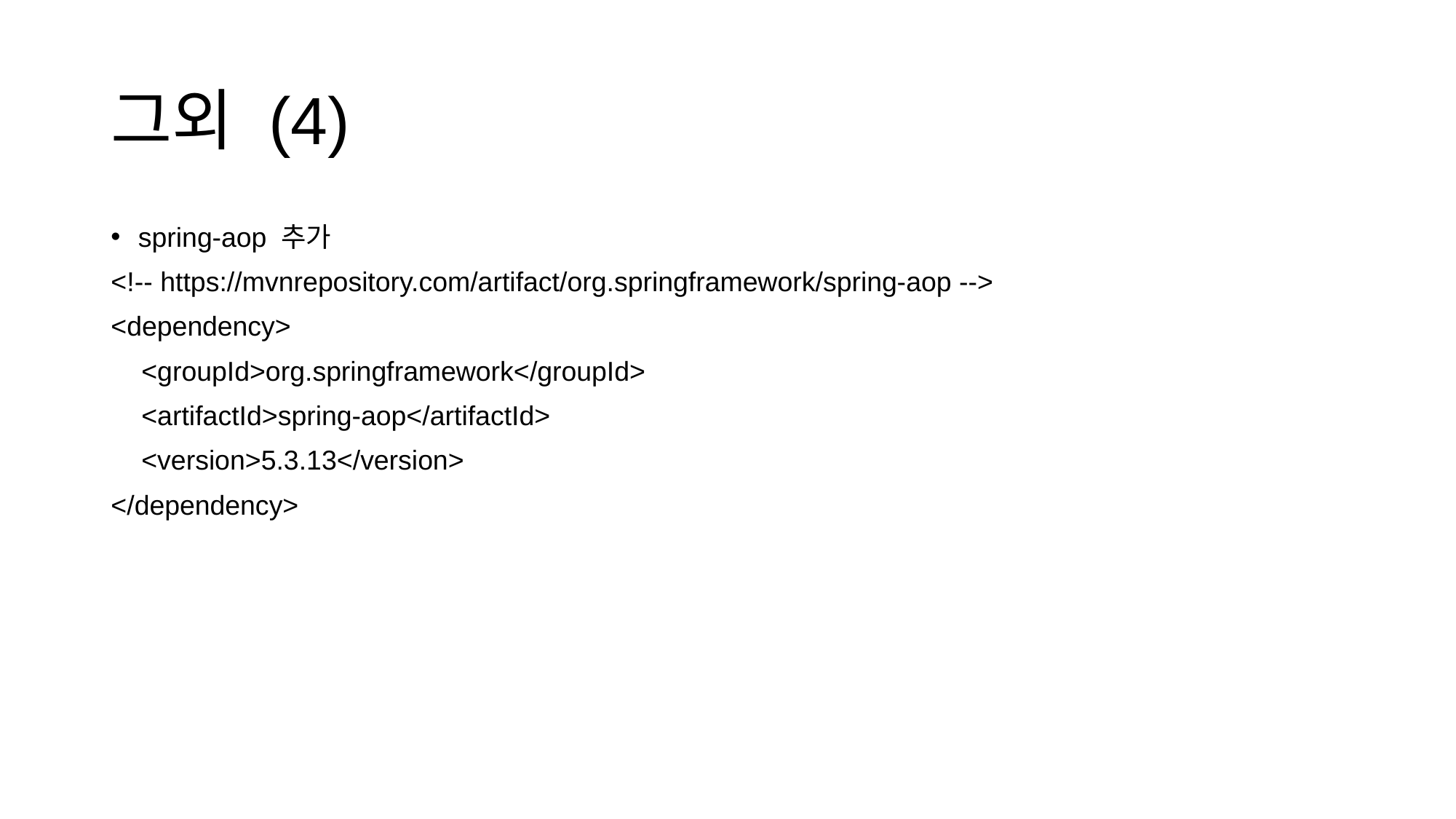

# 그외 (4)
spring-aop 추가
<!-- https://mvnrepository.com/artifact/org.springframework/spring-aop -->
<dependency>
    <groupId>org.springframework</groupId>
    <artifactId>spring-aop</artifactId>
    <version>5.3.13</version>
</dependency>